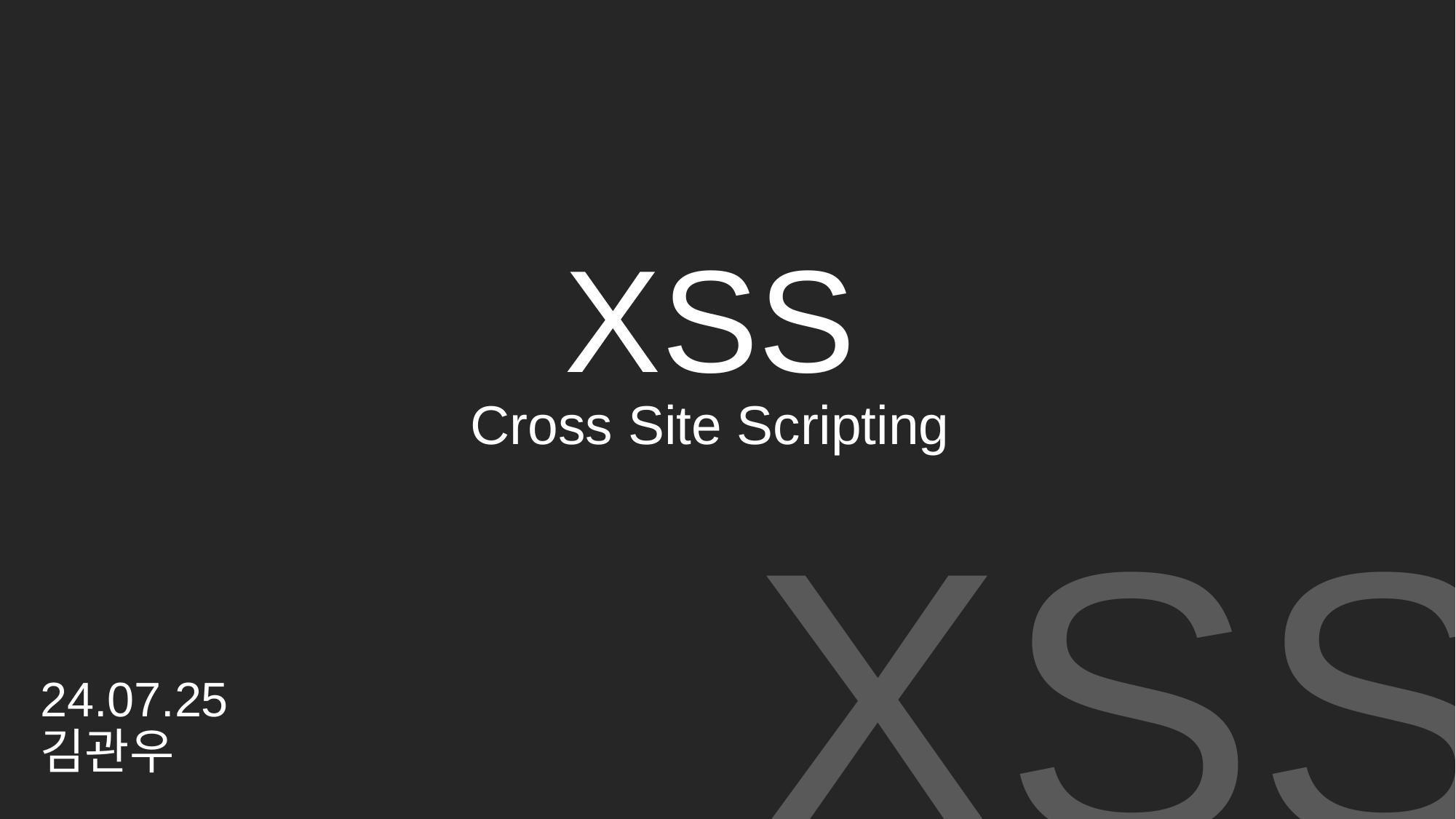

# XSS
Cross Site Scripting
24.07.25
김관우
XSS